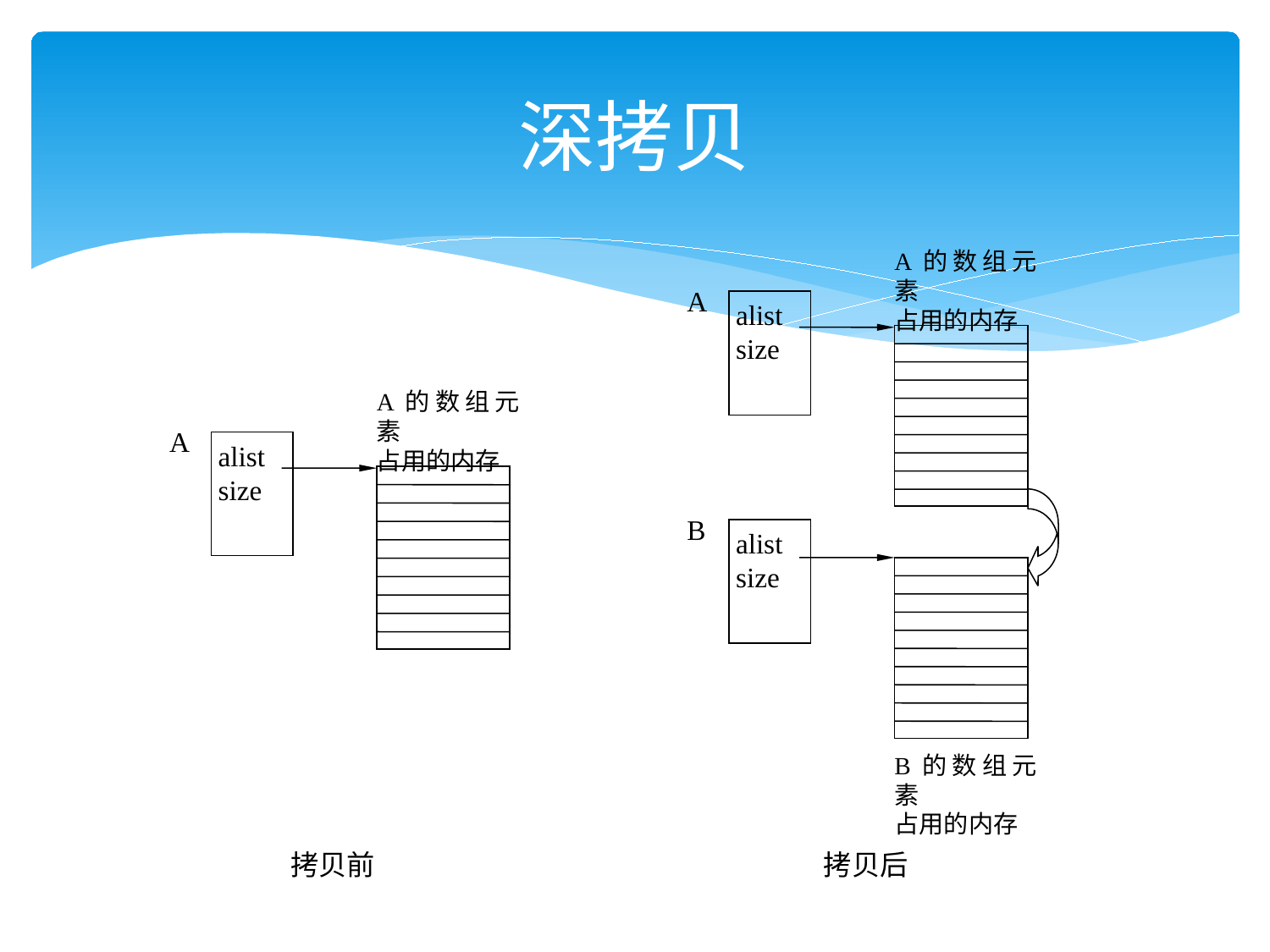

# 深拷贝
A的数组元素
占用的内存
A
 alist
 size

A的数组元素
占用的内存
A
 alist
 size

B
 alist
 size

B的数组元素
占用的内存
拷贝前
拷贝后